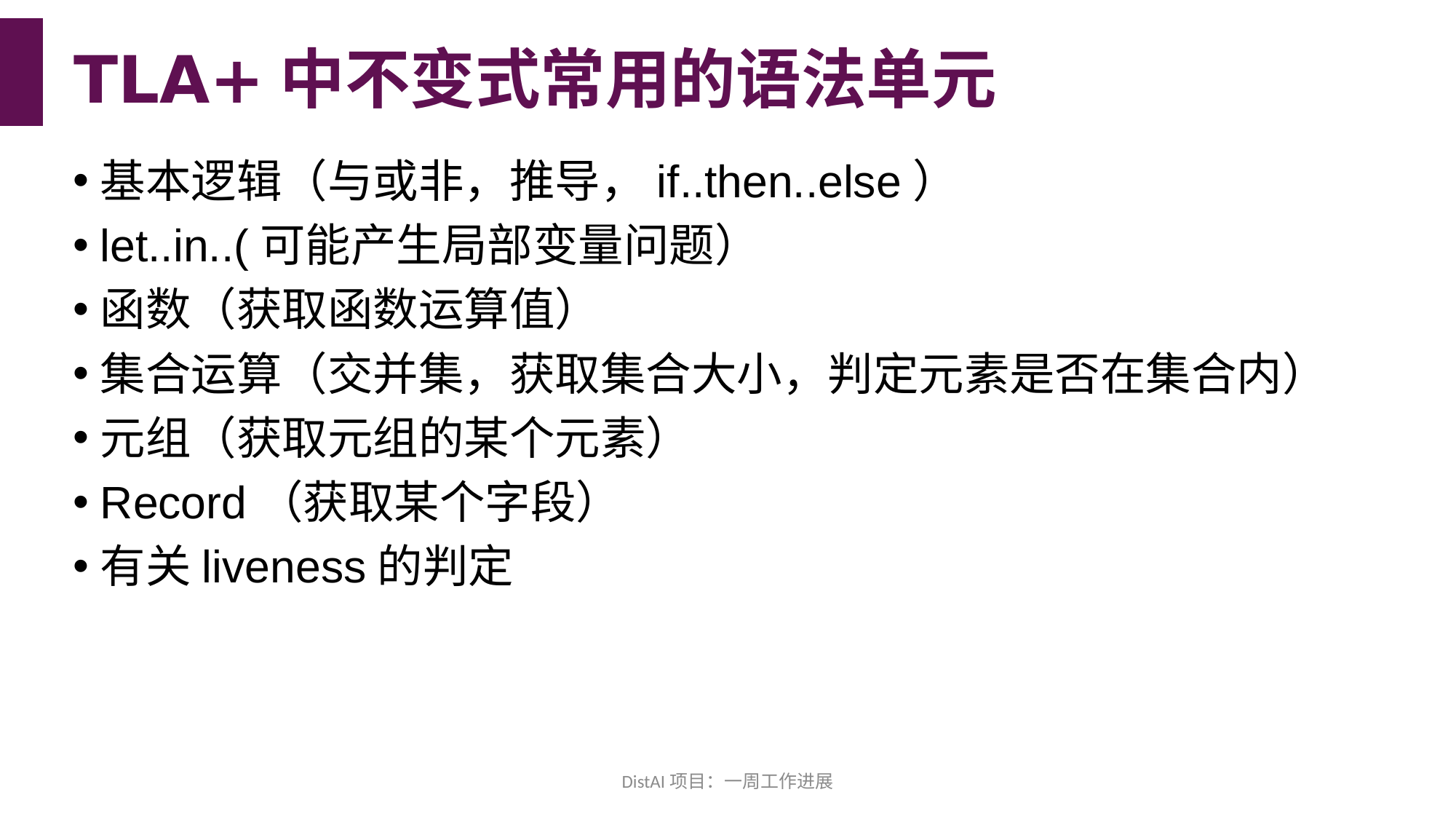

# TLA+中不变式常用的语法单元
基本逻辑（与或非，推导，if..then..else）
let..in..(可能产生局部变量问题）
函数（获取函数运算值）
集合运算（交并集，获取集合大小，判定元素是否在集合内）
元组（获取元组的某个元素）
Record（获取某个字段）
有关liveness的判定

DistAI项目：一周工作进展